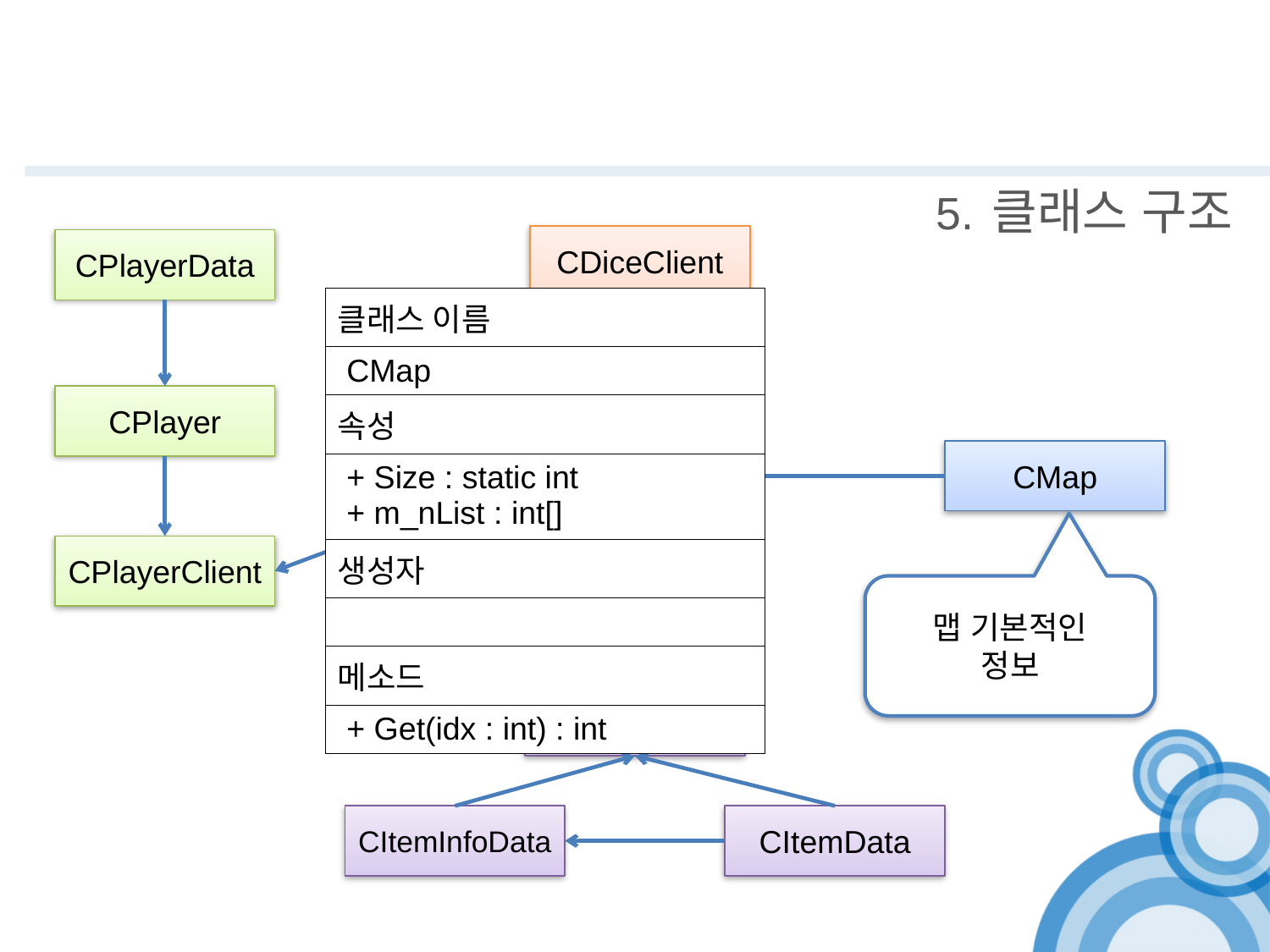

# 5. 클래스 구조
CDiceClient
CPlayerData
| 클래스 이름 |
| --- |
| CMap |
| 속성 |
| + Size : static int + m\_nList : int[] |
| 생성자 |
|  |
| 메소드 |
| + Get(idx : int) : int |
CPlayer
MainActivity
CMap
CPlayerClient
맵 기본적인
정보
CItemClient
CItemInfoData
CItemData